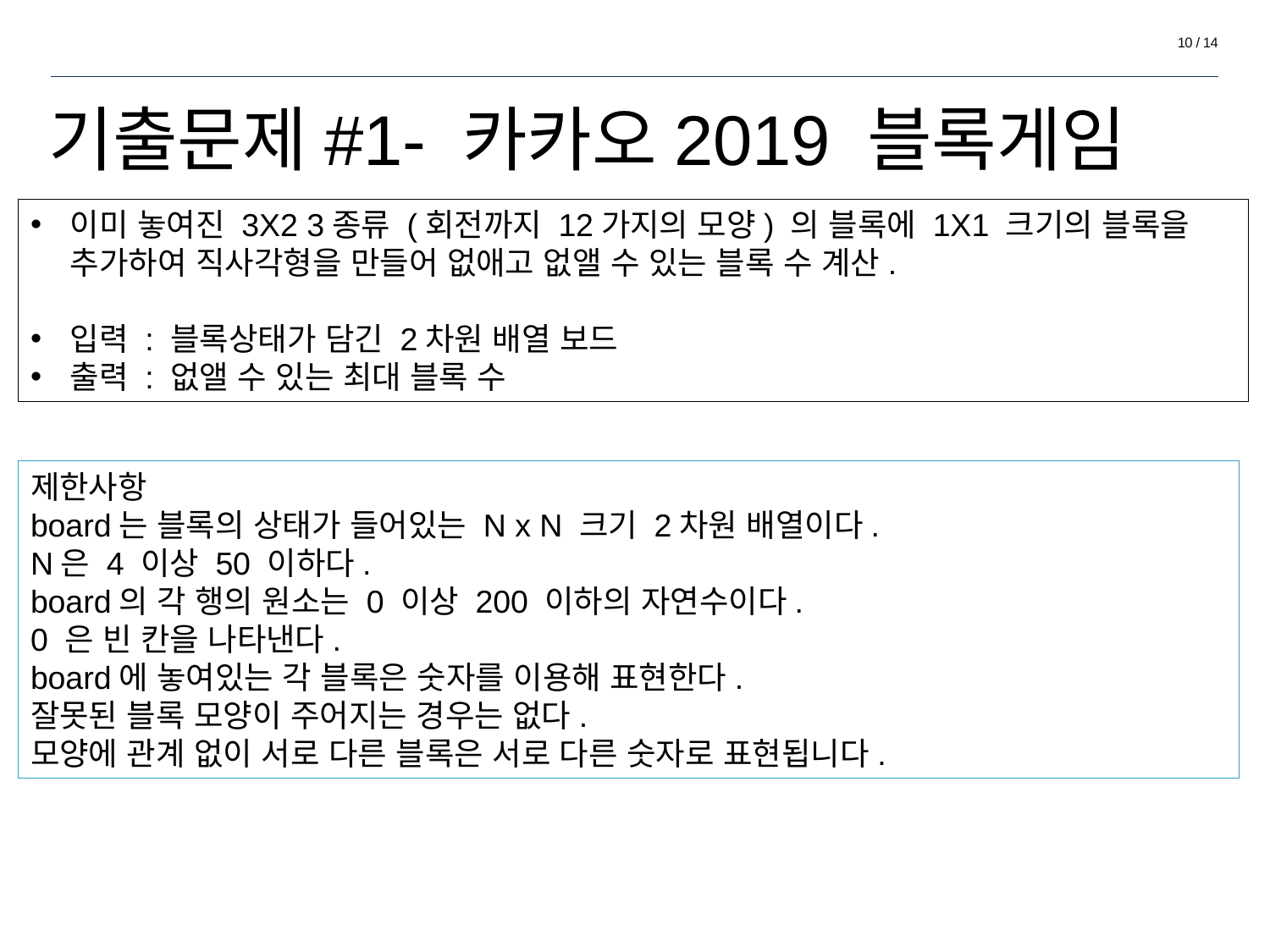

10 / 14
# 기출문제#1- 카카오2019 블록게임
이미 놓여진 3X2 3종류 (회전까지 12가지의 모양) 의 블록에 1X1 크기의 블록을 추가하여 직사각형을 만들어 없애고 없앨 수 있는 블록 수 계산.

입력 : 블록상태가 담긴 2차원 배열 보드
출력 : 없앨 수 있는 최대 블록 수
제한사항
board는 블록의 상태가 들어있는 N x N 크기 2차원 배열이다.
N은 4 이상 50 이하다.
board의 각 행의 원소는 0 이상 200 이하의 자연수이다.
0 은 빈 칸을 나타낸다.
board에 놓여있는 각 블록은 숫자를 이용해 표현한다.
잘못된 블록 모양이 주어지는 경우는 없다.
모양에 관계 없이 서로 다른 블록은 서로 다른 숫자로 표현됩니다.